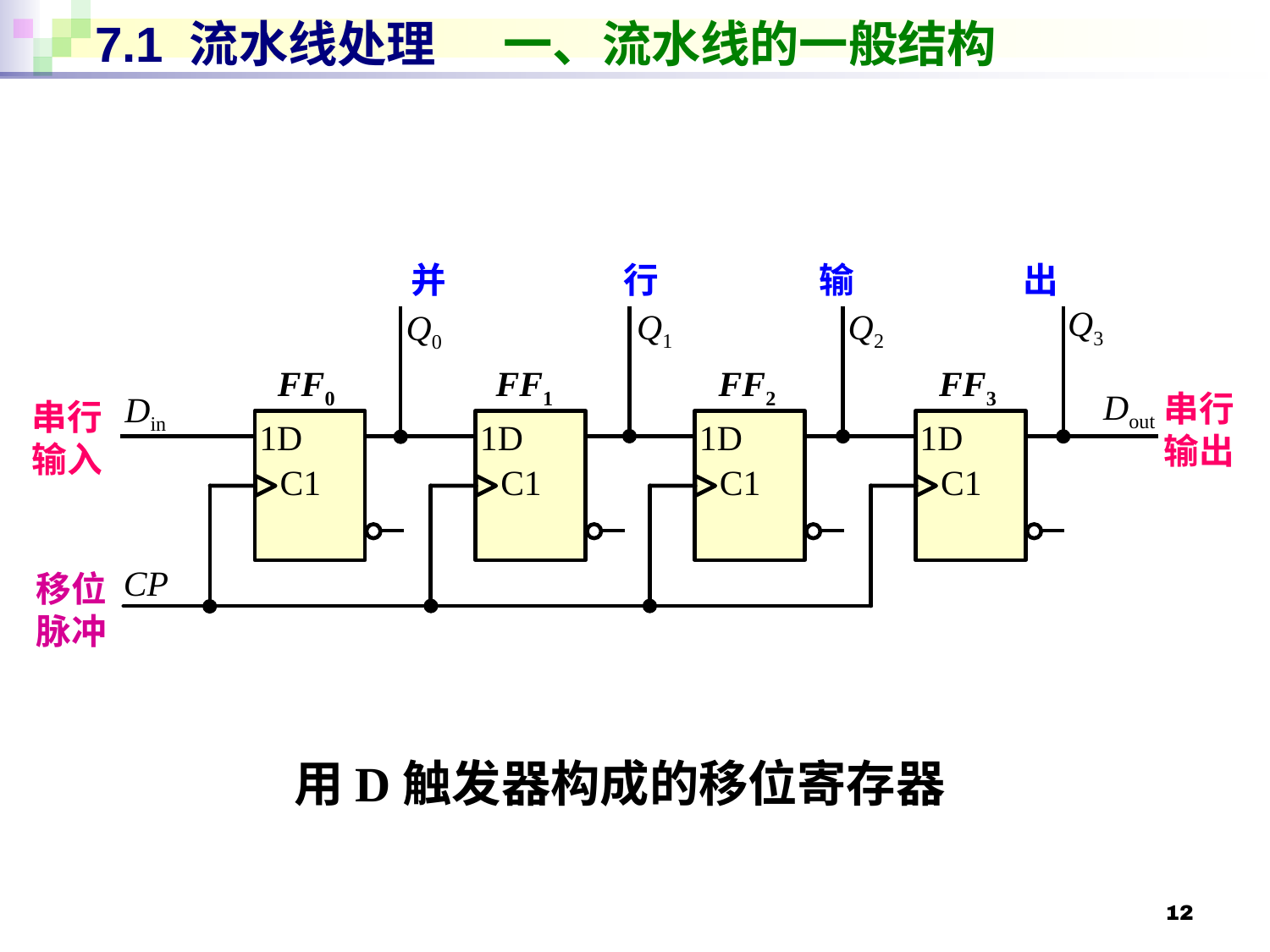

# 7.1 流水线处理      一、流水线的一般结构
并                      行                    输                     出
Q3
Q1
Q2
Q0
FF0
FF1
FF2
FF3
Dout
串行
输出
Din
串行
输入
1D
1D
1D
1D

C1
C1
C1
C1

CP
移位
脉冲

用D触发器构成的移位寄存器
12